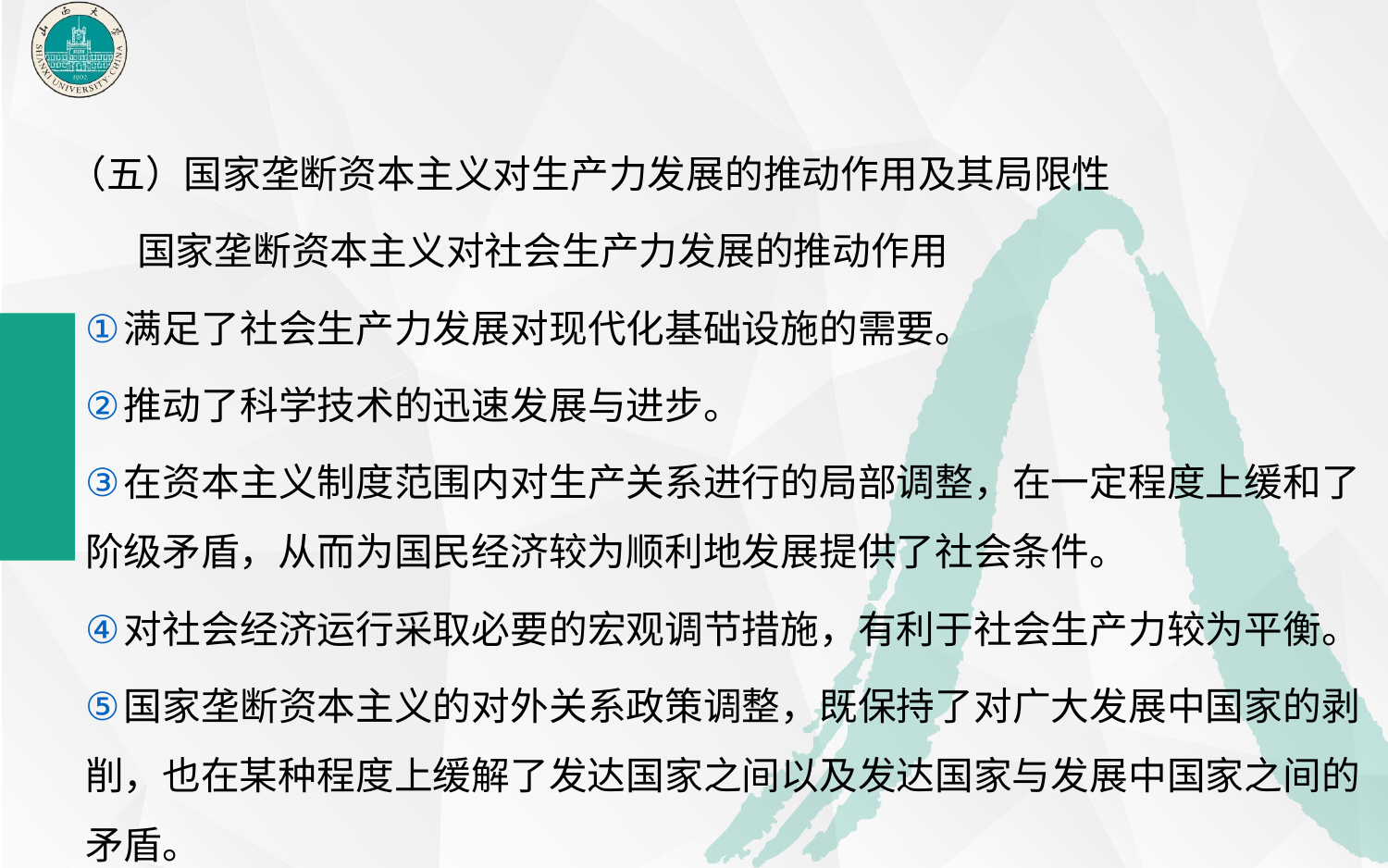

（五）国家垄断资本主义对生产力发展的推动作用及其局限性
       国家垄断资本主义对社会生产力发展的推动作用
满足了社会生产力发展对现代化基础设施的需要。
推动了科学技术的迅速发展与进步。
在资本主义制度范围内对生产关系进行的局部调整，在一定程度上缓和了阶级矛盾，从而为国民经济较为顺利地发展提供了社会条件。
对社会经济运行采取必要的宏观调节措施，有利于社会生产力较为平衡。
国家垄断资本主义的对外关系政策调整，既保持了对广大发展中国家的剥削，也在某种程度上缓解了发达国家之间以及发达国家与发展中国家之间的矛盾。